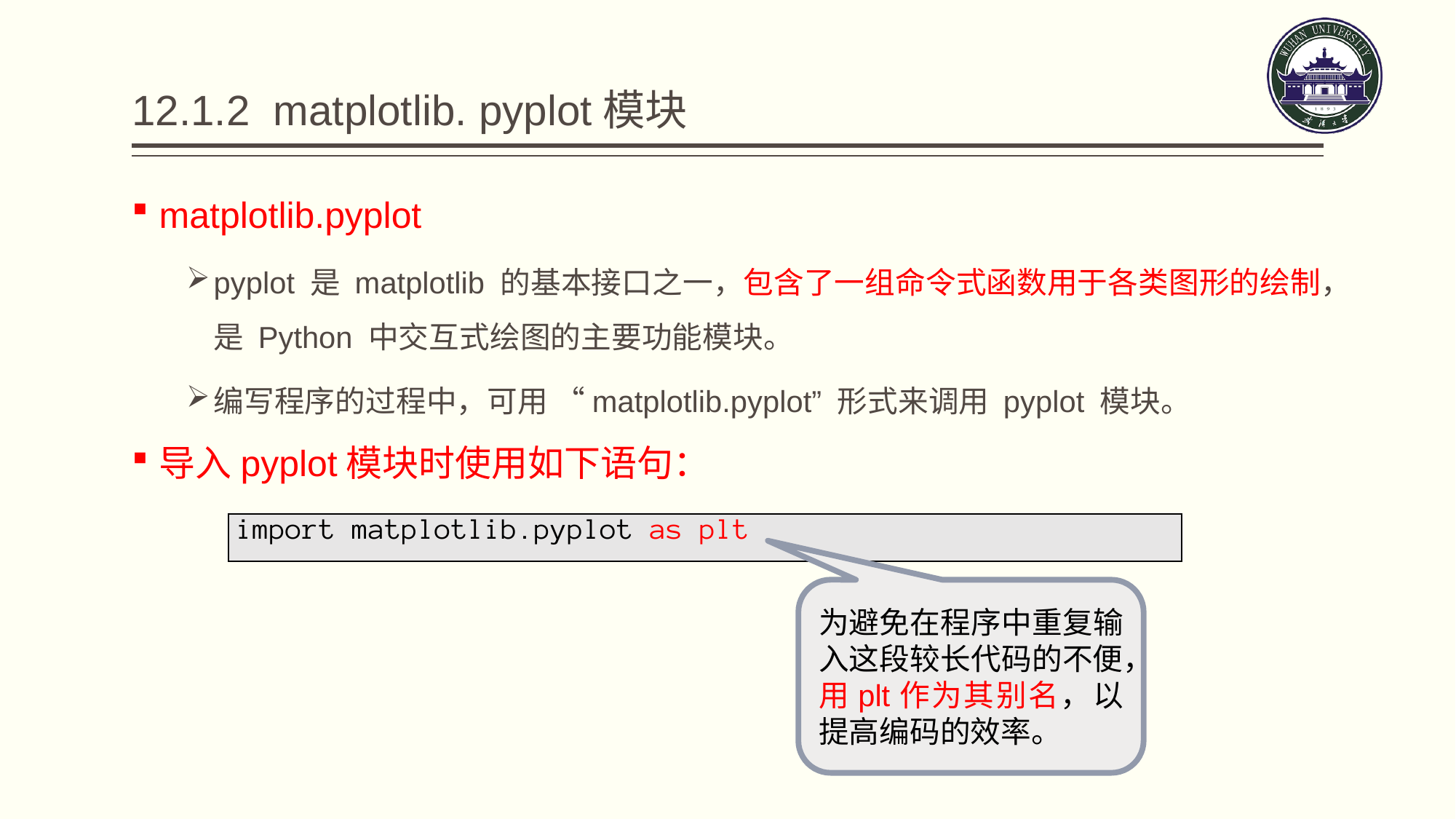

# 12.1.2  matplotlib. pyplot模块
matplotlib.pyplot
pyplot 是 matplotlib 的基本接口之一，包含了一组命令式函数用于各类图形的绘制，是 Python 中交互式绘图的主要功能模块。
编写程序的过程中，可用 “matplotlib.pyplot” 形式来调用 pyplot 模块。
导入pyplot模块时使用如下语句：
| import matplotlib.pyplot as plt |
| --- |
为避免在程序中重复输入这段较长代码的不便，用plt作为其别名，以提高编码的效率。